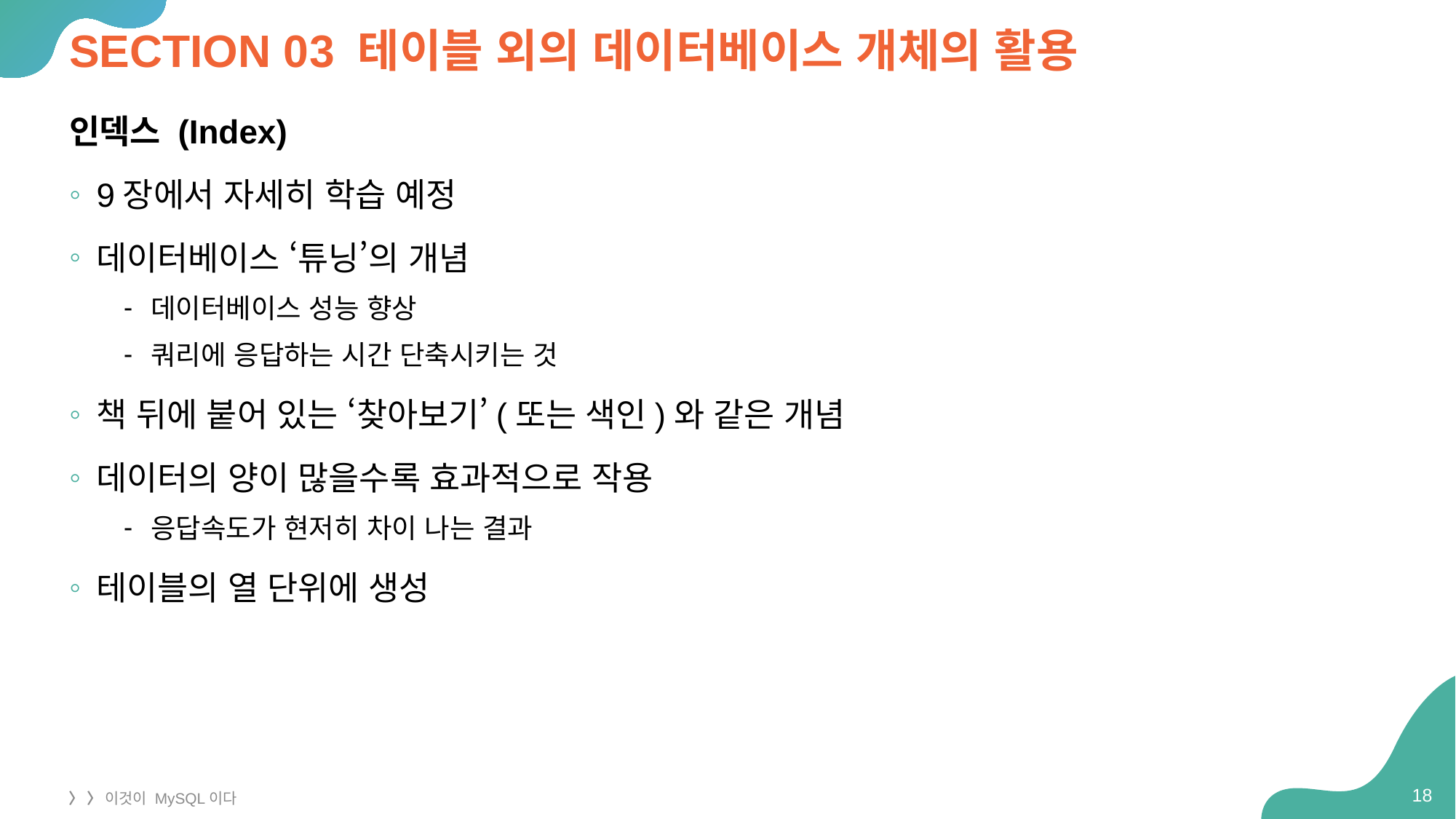

# SECTION 03 테이블 외의 데이터베이스 개체의 활용
인덱스 (Index)
9장에서 자세히 학습 예정
데이터베이스 ‘튜닝’의 개념
데이터베이스 성능 향상
쿼리에 응답하는 시간 단축시키는 것
책 뒤에 붙어 있는 ‘찾아보기’(또는 색인)와 같은 개념
데이터의 양이 많을수록 효과적으로 작용
응답속도가 현저히 차이 나는 결과
테이블의 열 단위에 생성

18
〉 〉 이것이 MySQL이다